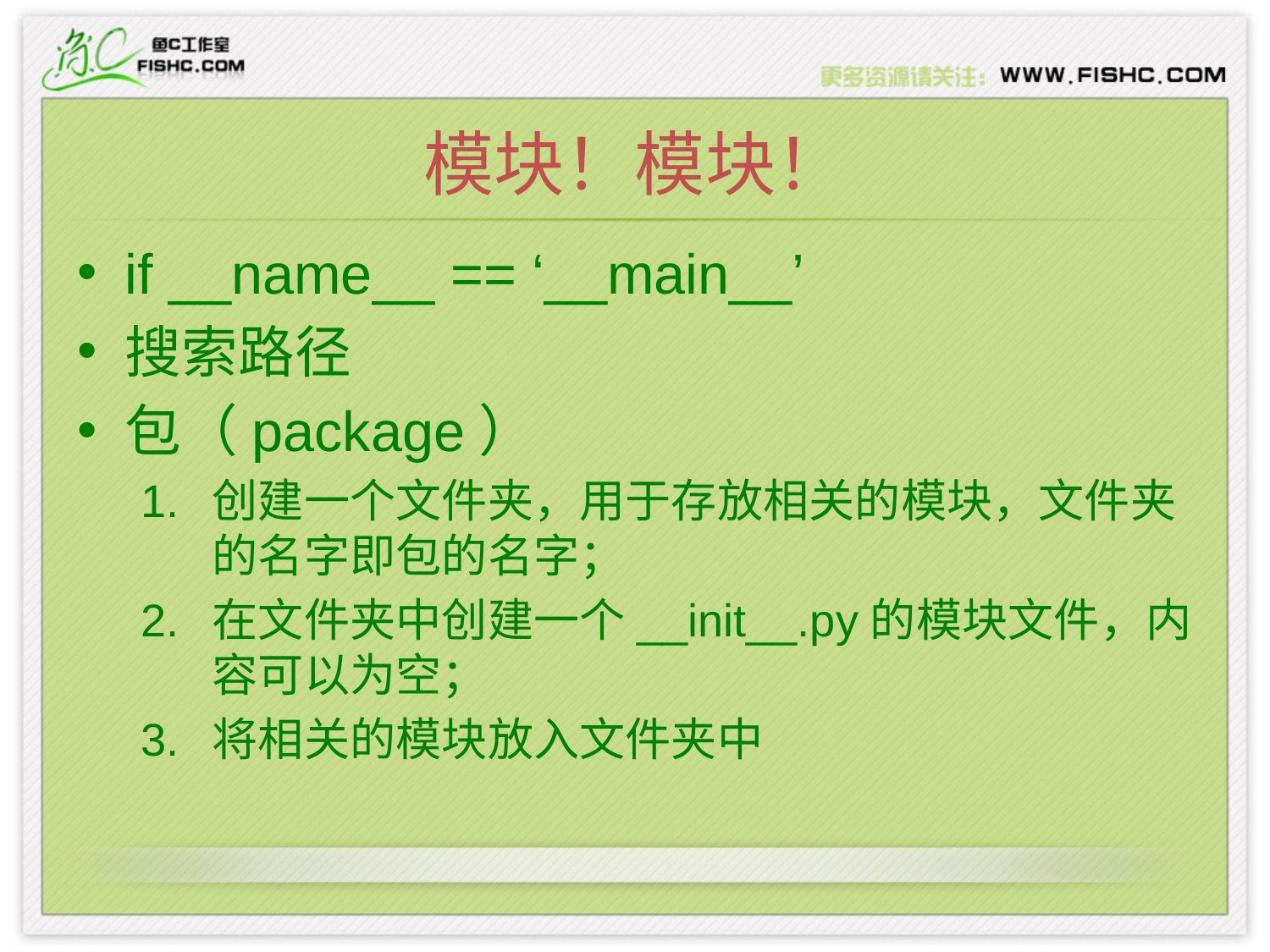

# 模块！模块！
if __name__ == ‘__main__’
搜索路径
包（package）
创建一个文件夹，用于存放相关的模块，文件夹的名字即包的名字；
在文件夹中创建一个__init__.py的模块文件，内容可以为空；
将相关的模块放入文件夹中